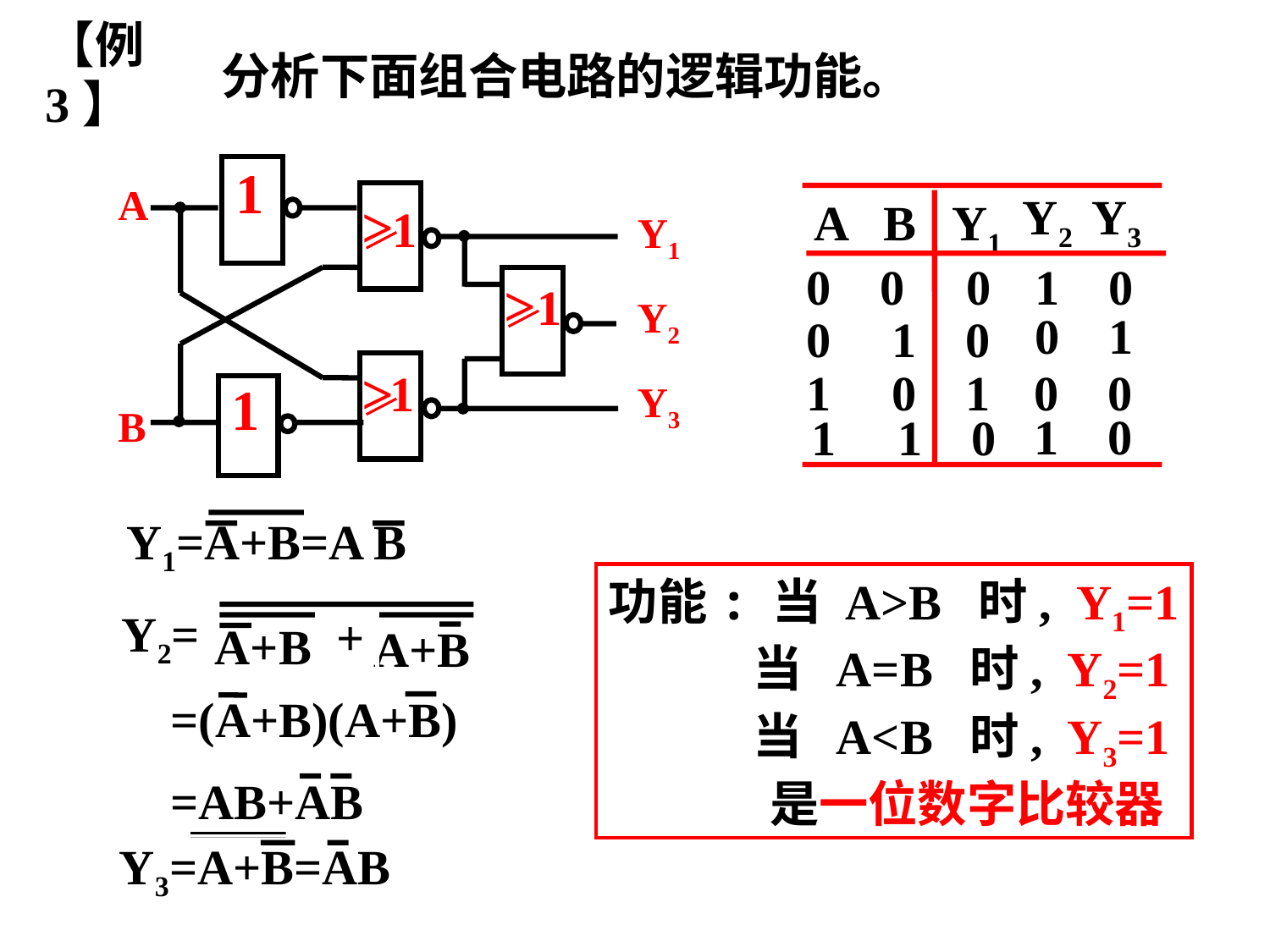

# 【例3】
分析下面组合电路的逻辑功能。
1

A

>
1

Y1

>

1

Y2

>

1

1
Y3

B

Y2
Y3

A   B   Y1

0    0     0
 1    0

 0    1
0     1    0
1     0    1
0    0
1    0
1     1    0

Y1=A+B=A B

功能: 当 A>B  时,  Y1=1
           当  A=B  时,  Y2=1
           当  A<B  时,  Y3=1
            是一位数字比较器
Y2=
+

A+B
A+B

=(A+B)(A+B)

=AB+AB

Y3=A+B=AB